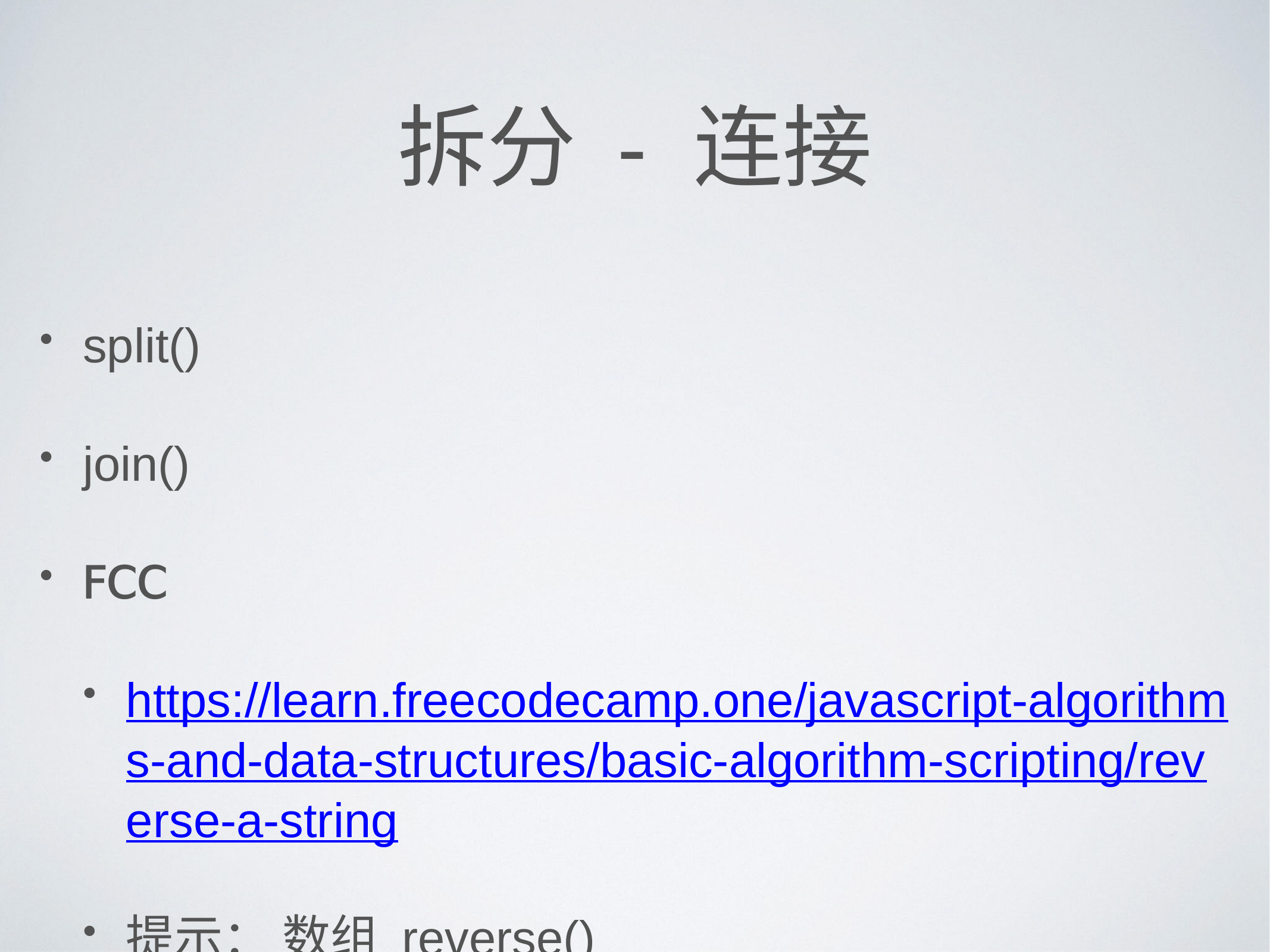

# 拆分 - 连接
split()
join()
FCC
https://learn.freecodecamp.one/javascript-algorithms-and-data-structures/basic-algorithm-scripting/reverse-a-string
提示： 数组 reverse()